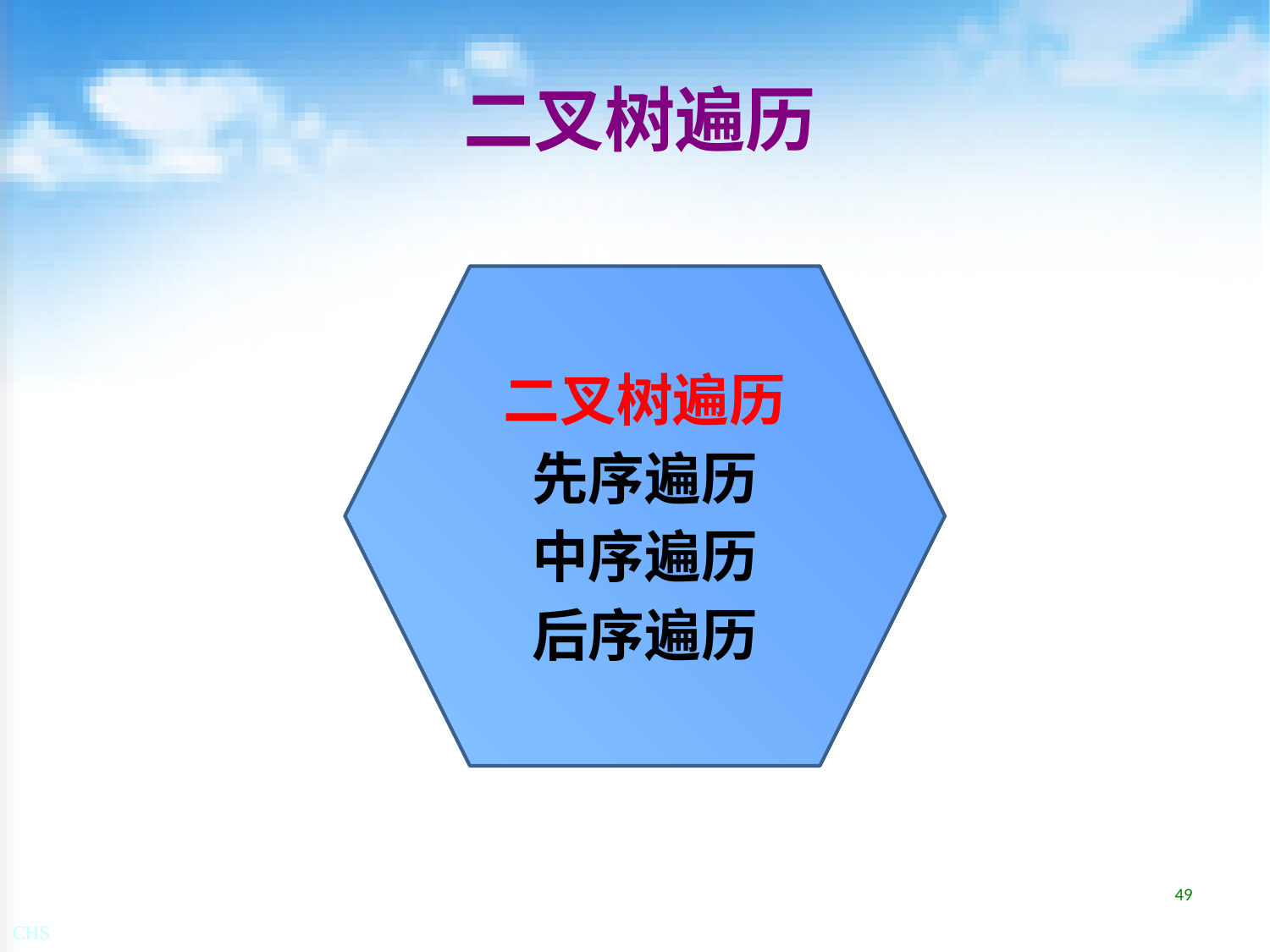

# 二叉树遍历
二叉树遍历
先序遍历
中序遍历
后序遍历
49